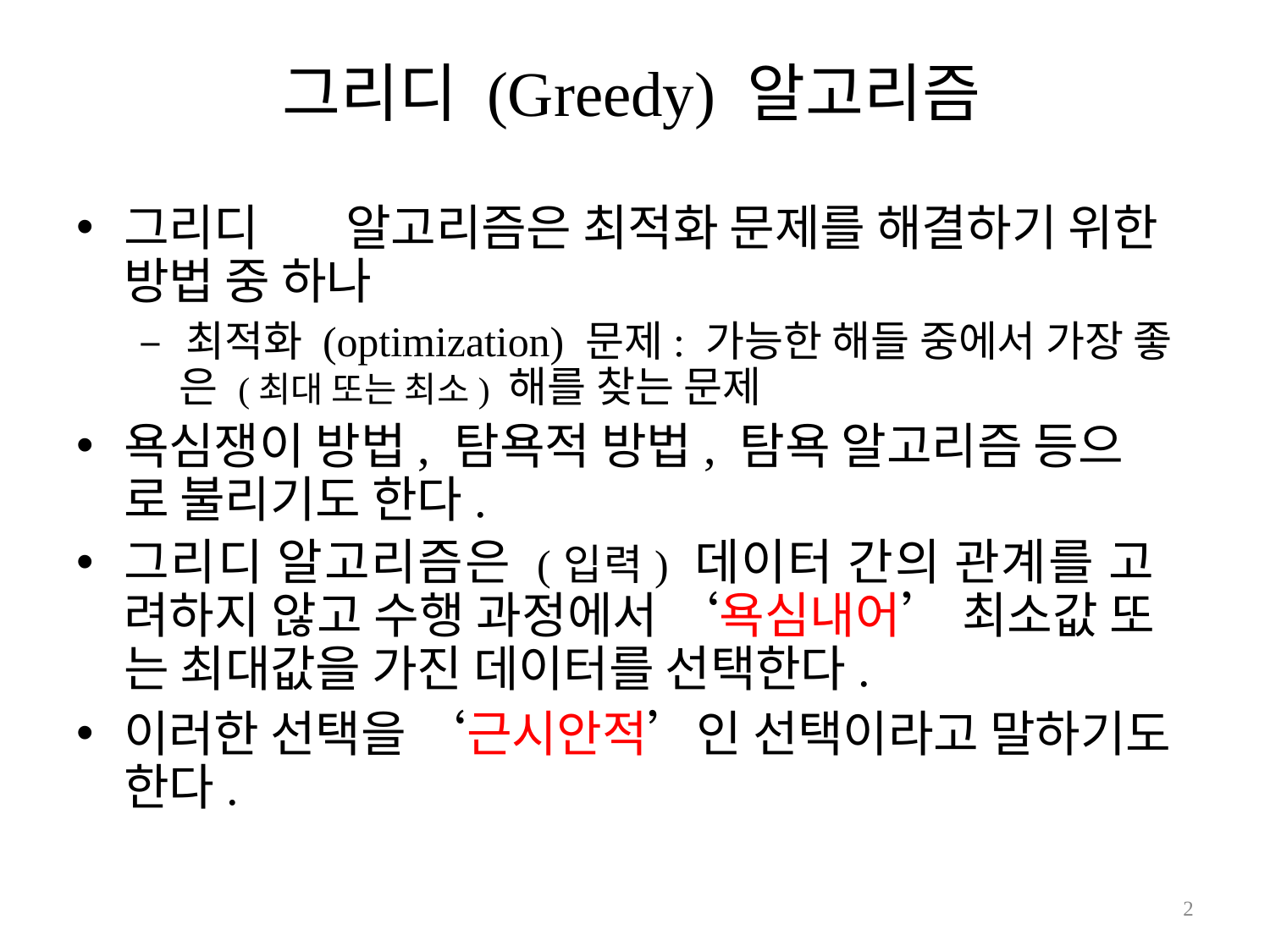

# 그리디 (Greedy) 알고리즘
그리디	알고리즘은 최적화 문제를 해결하기 위한  방법 중 하나
– 최적화 (optimization) 문제: 가능한 해들 중에서 가장 좋  은 (최대 또는 최소) 해를 찾는 문제
욕심쟁이 방법, 탐욕적 방법, 탐욕 알고리즘 등으  로 불리기도 한다.
그리디 알고리즘은 (입력) 데이터 간의 관계를 고  려하지 않고 수행 과정에서 ‘욕심내어’ 최소값 또  는 최대값을 가진 데이터를 선택한다.
이러한 선택을 ‘근시안적’인 선택이라고 말하기도  한다.
2